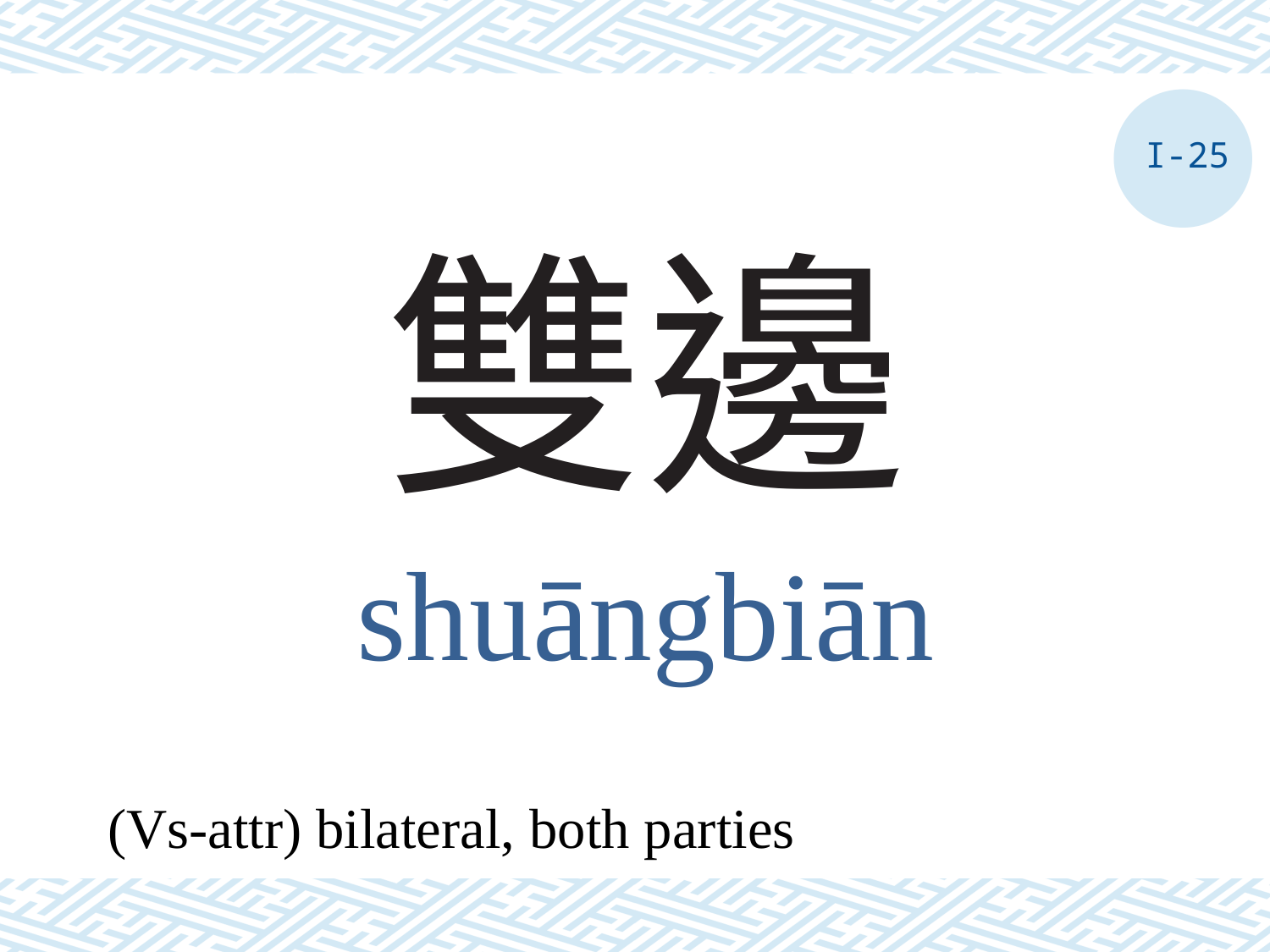

I-25

# 雙邊
shuāngbiān
(Vs-attr) bilateral, both parties